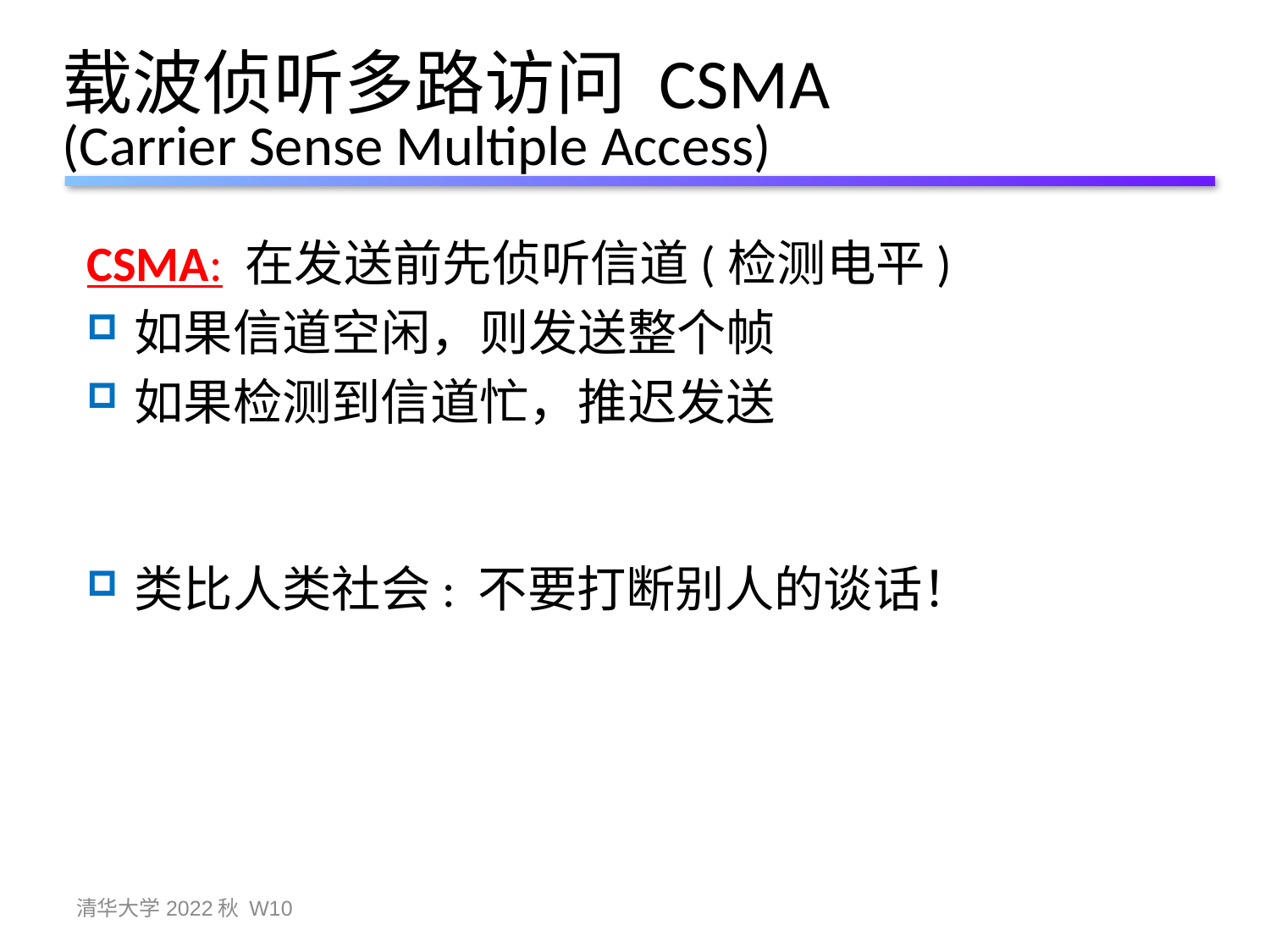

# 载波侦听多路访问 CSMA (Carrier Sense Multiple Access)
CSMA: 在发送前先侦听信道(检测电平)
如果信道空闲，则发送整个帧
如果检测到信道忙，推迟发送
类比人类社会: 不要打断别人的谈话！
清华大学2022秋 W10
22